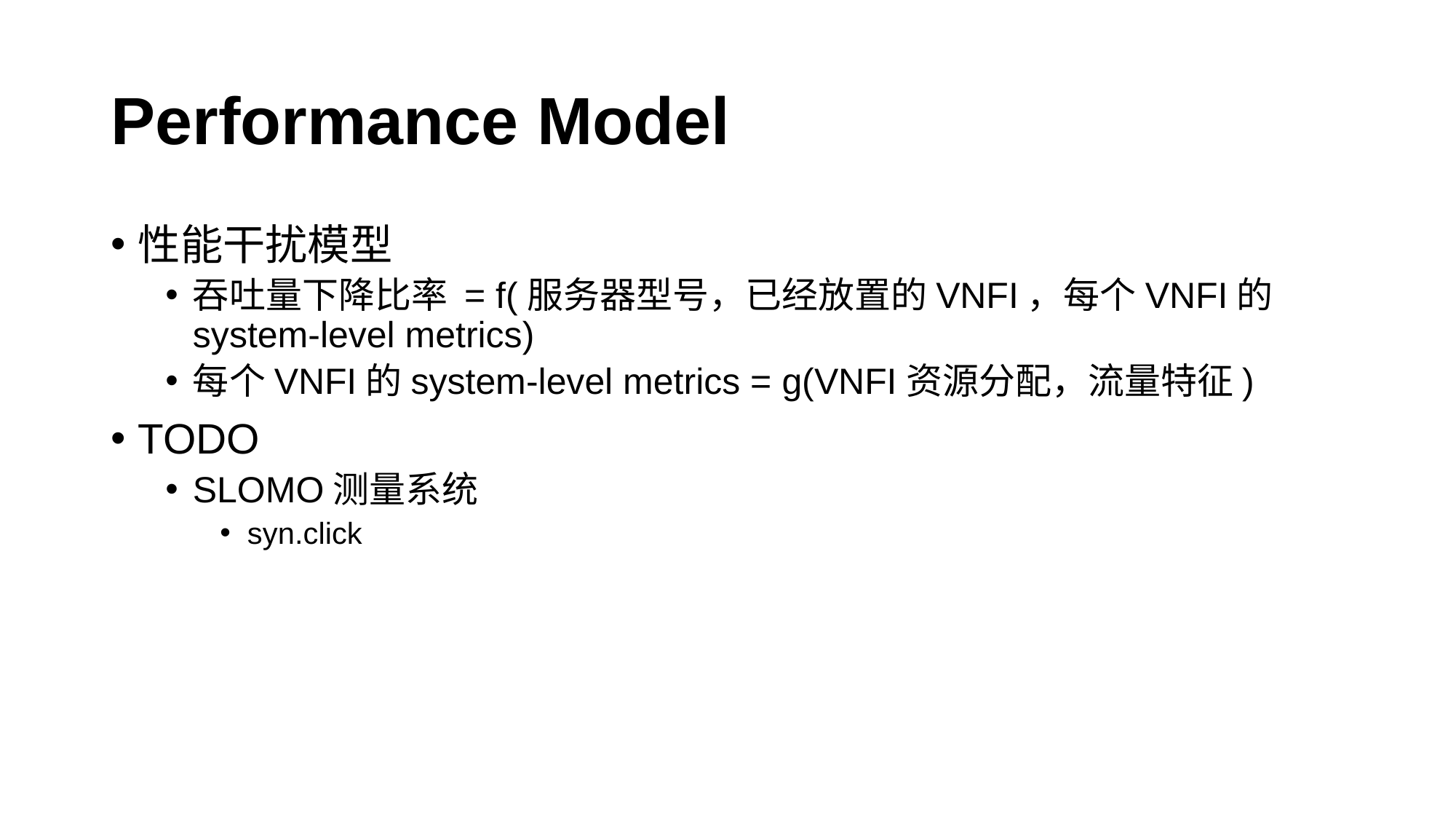

# Performance Model
性能干扰模型
吞吐量下降比率 = f(服务器型号，已经放置的VNFI，每个VNFI的system-level metrics)
每个VNFI的system-level metrics = g(VNFI资源分配，流量特征)
TODO
SLOMO测量系统
syn.click